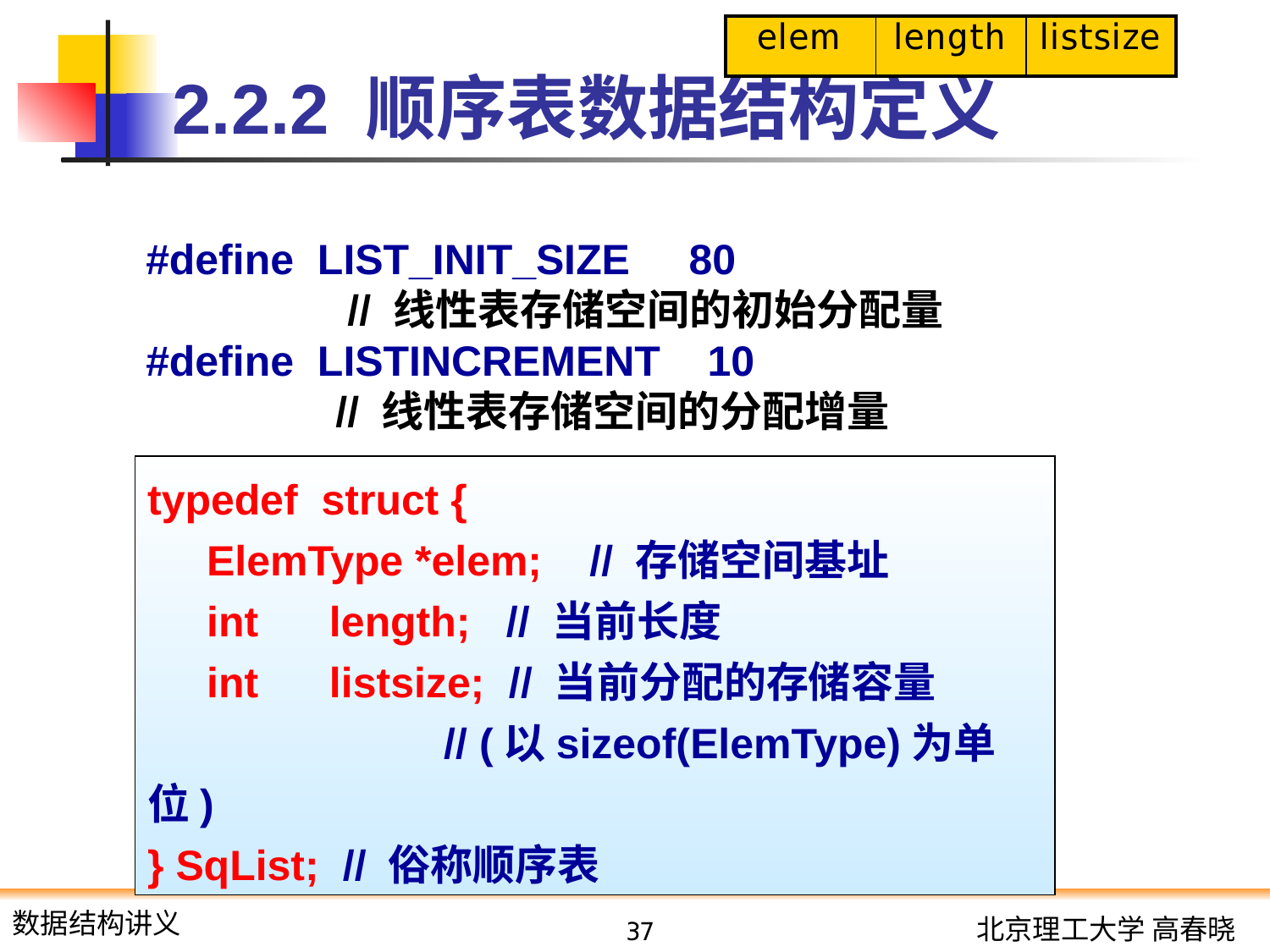

# 2.2.2 顺序表数据结构定义
| elem | length | listsize |
| --- | --- | --- |
#define  LIST_INIT_SIZE     80
                 // 线性表存储空间的初始分配量
#define  LISTINCREMENT    10
                // 线性表存储空间的分配增量
typedef  struct {
     ElemType *elem;    // 存储空间基址
     int      length;   // 当前长度
     int      listsize;  // 当前分配的存储容量
                         // (以sizeof(ElemType)为单位)
} SqList;  // 俗称顺序表
37